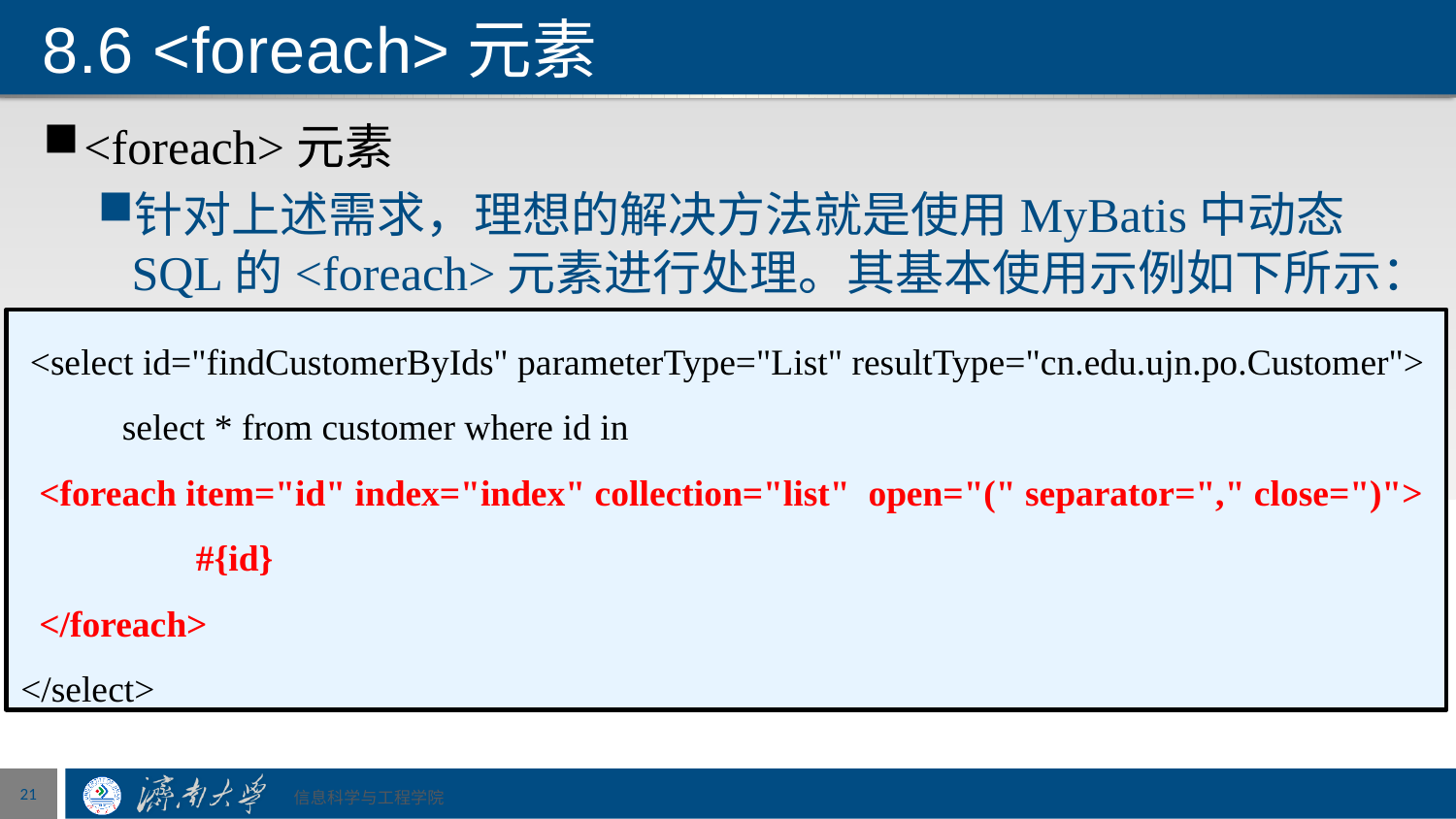

# 8.6 <foreach>元素
<foreach>元素
针对上述需求，理想的解决方法就是使用MyBatis中动态SQL的<foreach>元素进行处理。其基本使用示例如下所示：

 <select id="findCustomerByIds" parameterType="List" resultType="cn.edu.ujn.po.Customer">
           select * from customer where id in
  <foreach item="id" index="index" collection="list"  open="(" separator="," close=")">
                   #{id}
  </foreach>
</select>